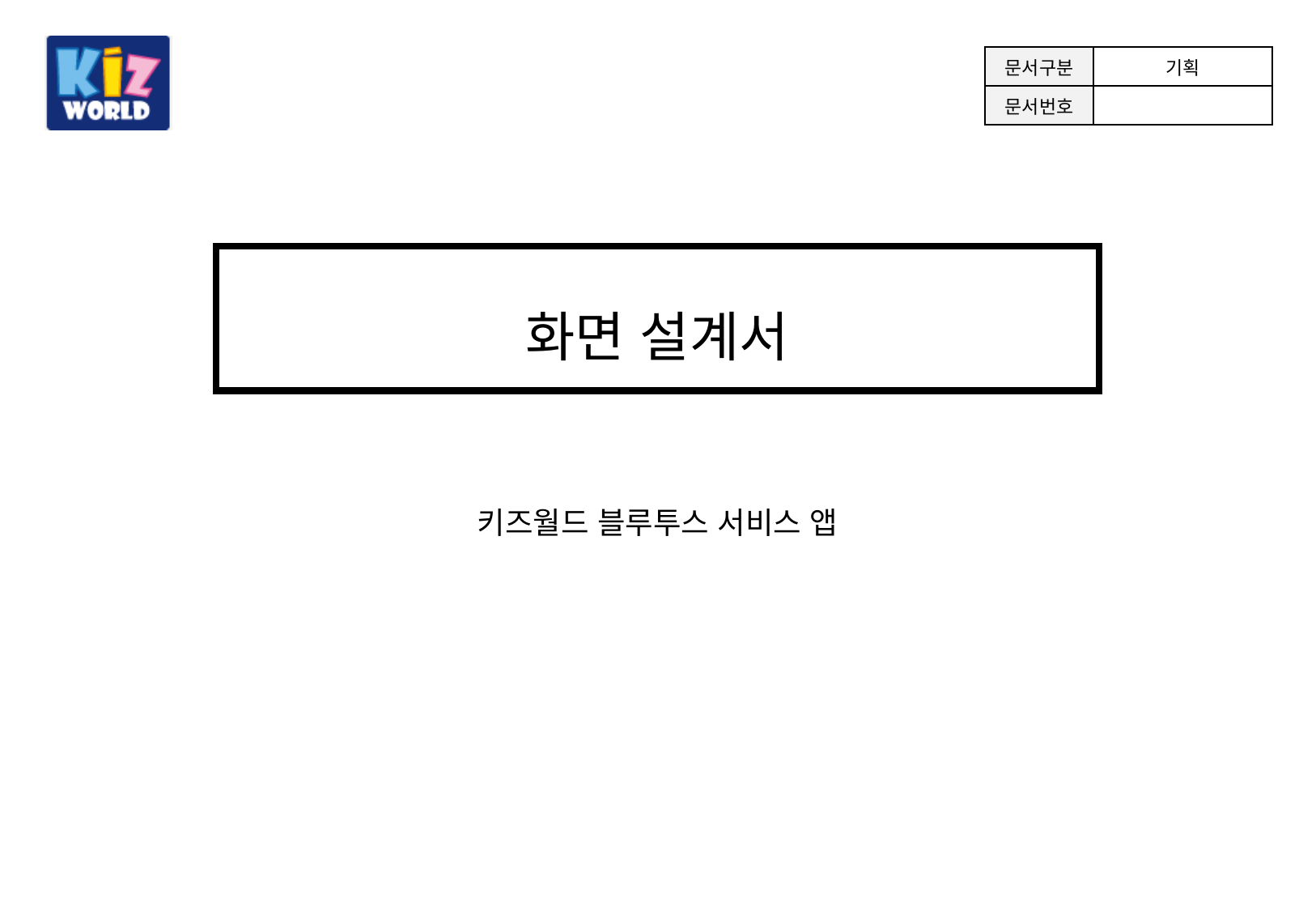

| 문서구분 | 기획 |
| --- | --- |
| 문서번호 |  |
화면 설계서